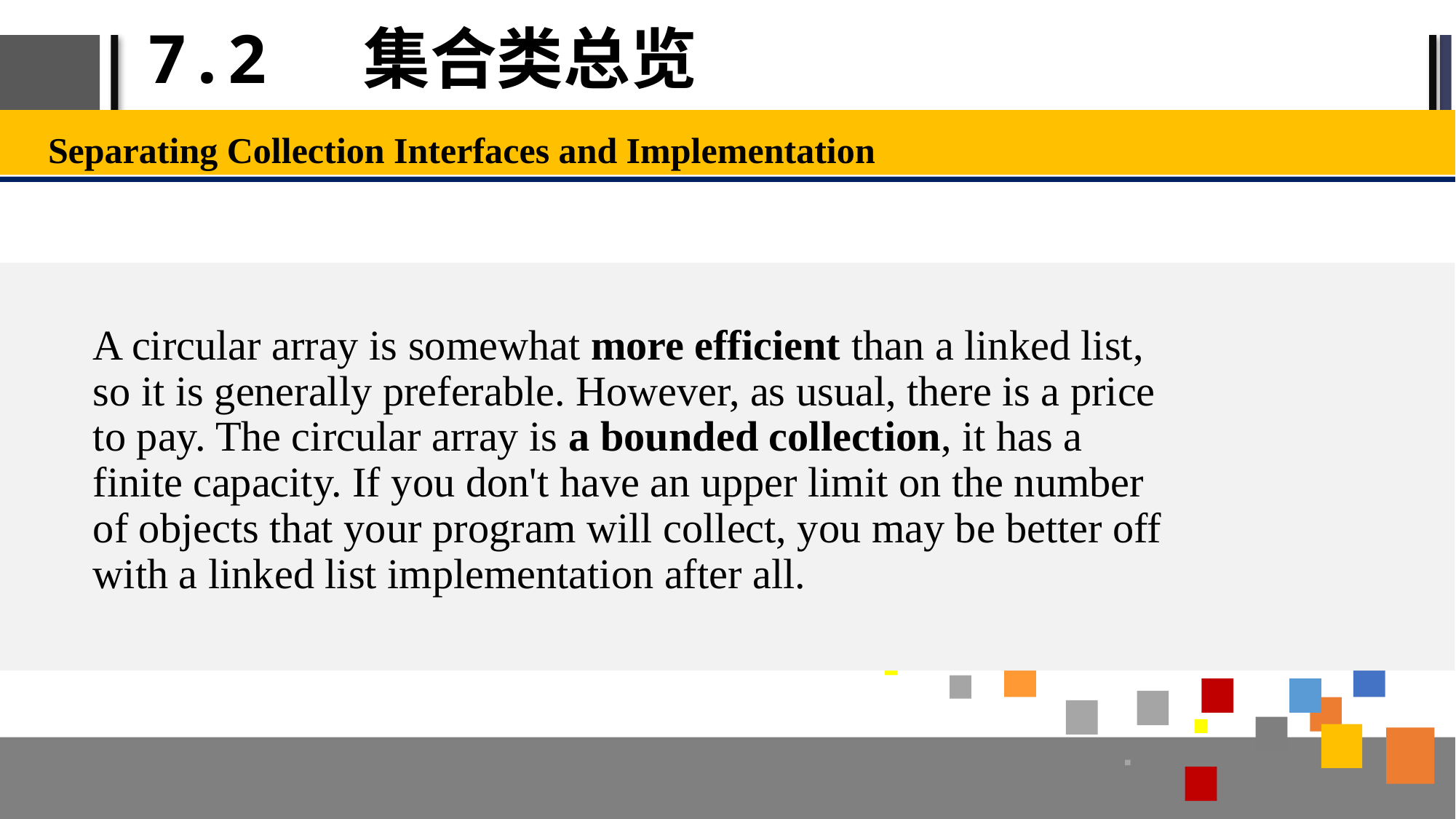

# 7.2  集合类总览

Separating Collection Interfaces and Implementation

A circular array is somewhat more efficient than a linked list, so it is generally preferable. However, as usual, there is a price to pay. The circular array is a bounded collection, it has a finite capacity. If you don't have an upper limit on the number of objects that your program will collect, you may be better off with a linked list implementation after all.